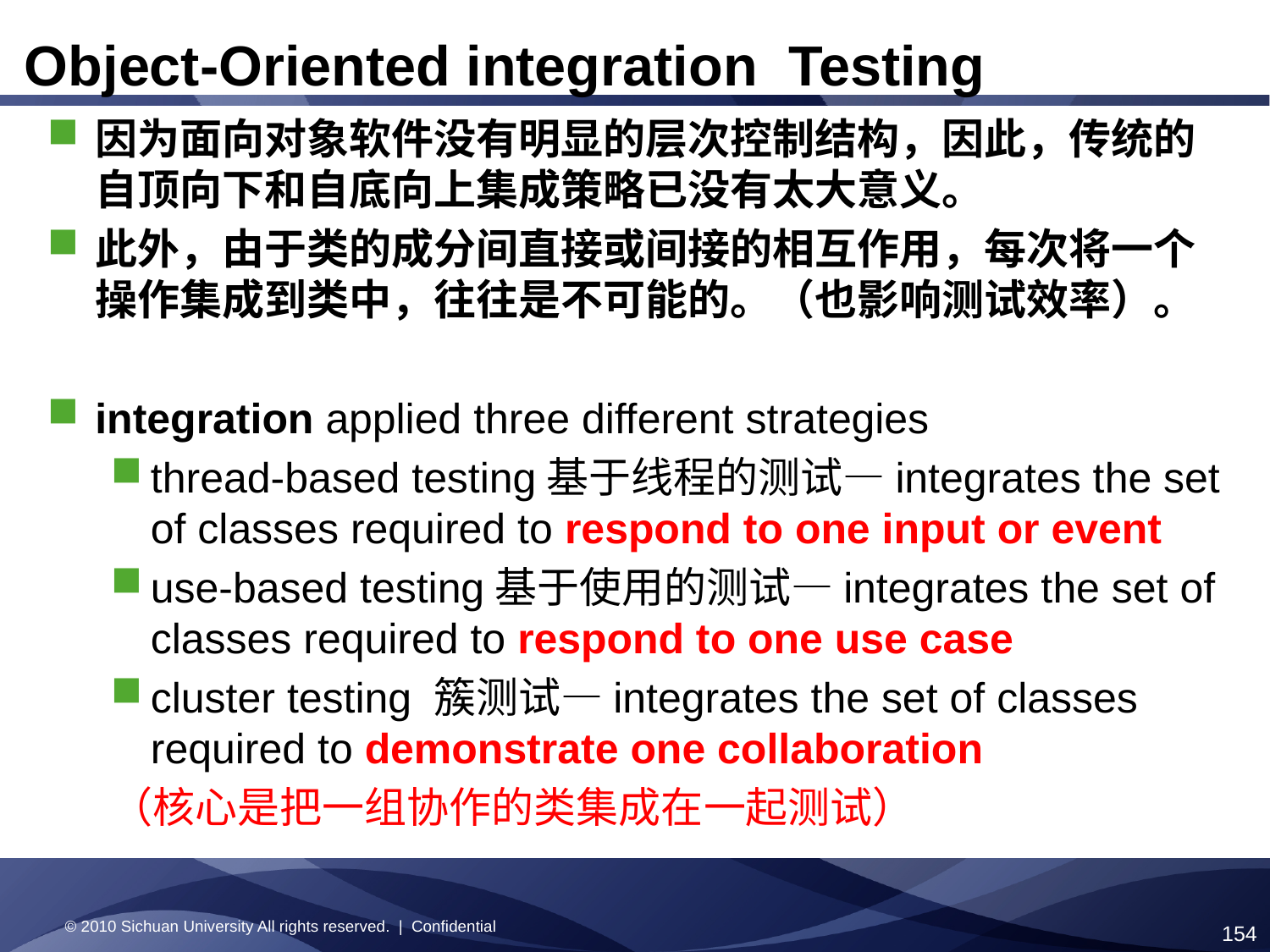

Object-Oriented integration  Testing
因为面向对象软件没有明显的层次控制结构，因此，传统的自顶向下和自底向上集成策略已没有太大意义。
此外，由于类的成分间直接或间接的相互作用，每次将一个操作集成到类中，往往是不可能的。（也影响测试效率）。

integration applied three different strategies
thread-based testing基于线程的测试—integrates the set of classes required to respond to one input or event
use-based testing基于使用的测试—integrates the set of classes required to respond to one use case
cluster testing 簇测试—integrates the set of classes required to demonstrate one collaboration
（核心是把一组协作的类集成在一起测试）
© 2010 Sichuan University All rights reserved.  |  Confidential
154